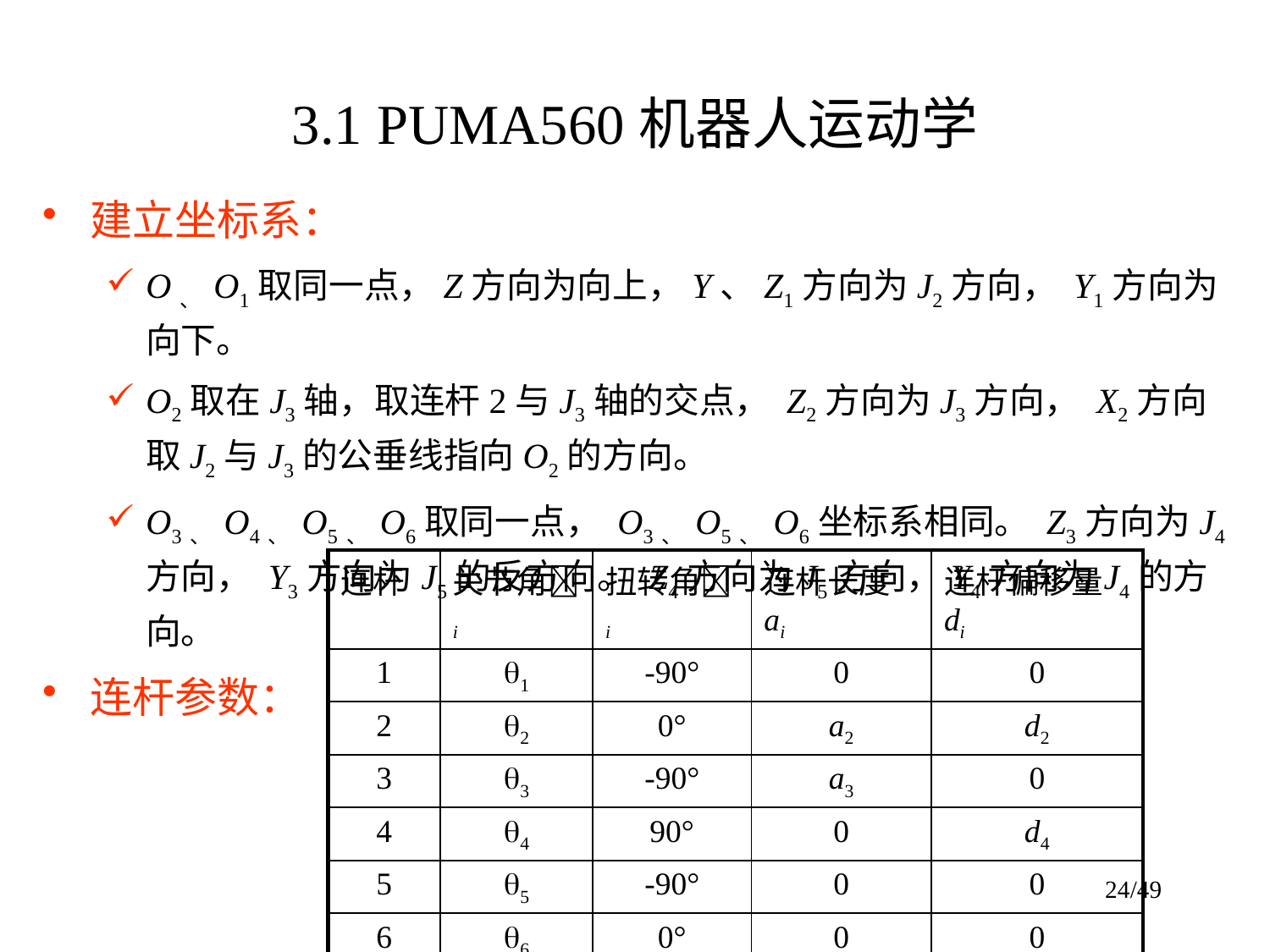

# 3.1 PUMA560机器人运动学
建立坐标系：
O、 O1取同一点，Z方向为向上，Y、Z1方向为J2方向， Y1方向为向下。
O2取在J3轴，取连杆2与J3轴的交点， Z2方向为J3方向， X2方向取J2与J3的公垂线指向O2的方向。
O3、 O4、 O5、 O6取同一点， O3、 O5、 O6坐标系相同。 Z3方向为J4方向， Y3方向为J5的反方向。 Z4方向为J5方向，Y4方向为J4的方向。
连杆参数：

| 连杆 | 关节角θi | 扭转角αi | 连杆长度ai | 连杆偏移量di |
| --- | --- | --- | --- | --- |
| 1 | θ1 | -90° | 0 | 0 |
| 2 | θ2 | 0° | a2 | d2 |
| 3 | θ3 | -90° | a3 | 0 |
| 4 | θ4 | 90° | 0 | d4 |
| 5 | θ5 | -90° | 0 | 0 |
| 6 | θ6 | 0° | 0 | 0 |
24/49